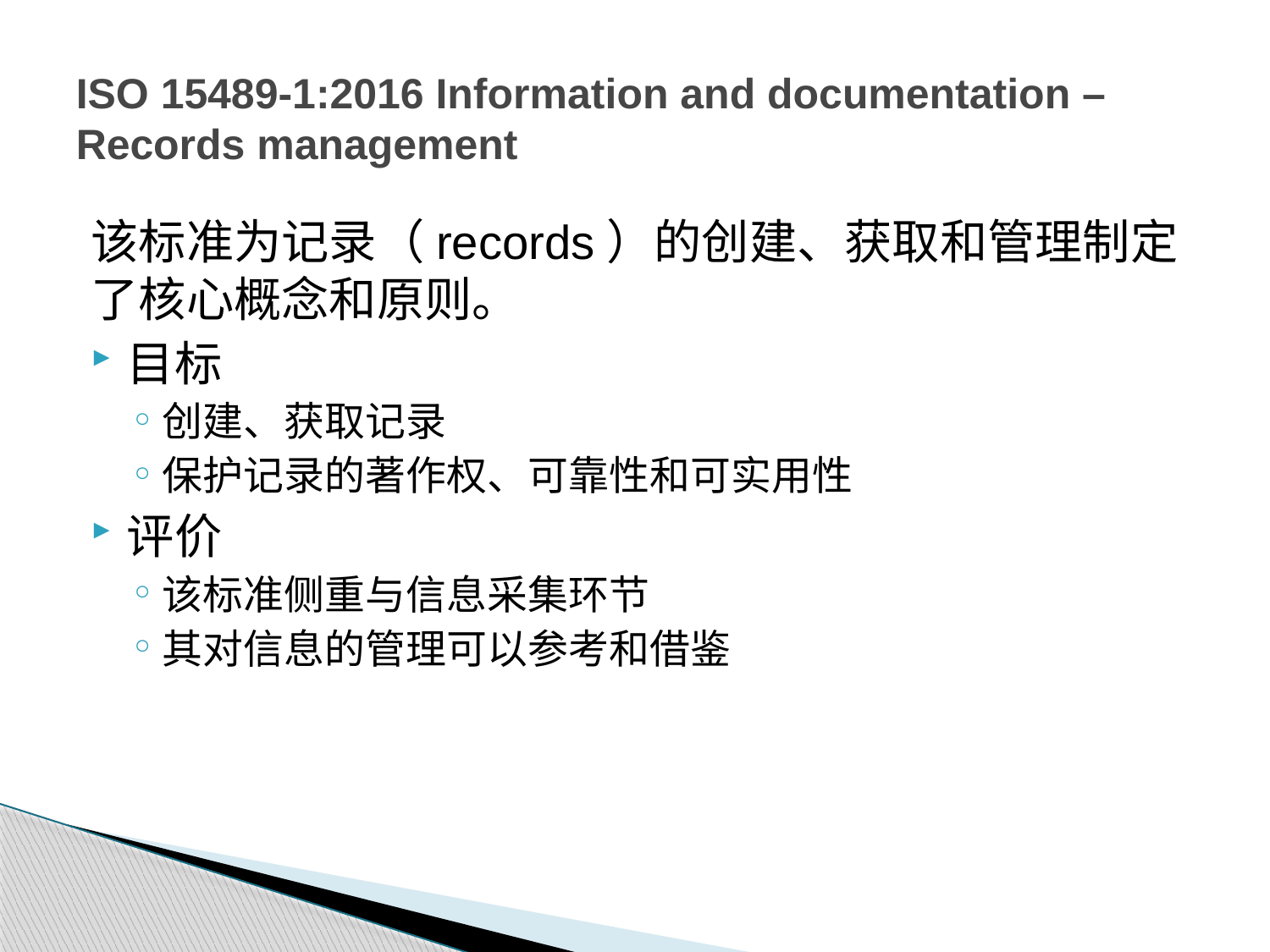

# ISO 15489-1:2016 Information and documentation – Records management
该标准为记录（records）的创建、获取和管理制定了核心概念和原则。
目标
创建、获取记录
保护记录的著作权、可靠性和可实用性
评价
该标准侧重与信息采集环节
其对信息的管理可以参考和借鉴